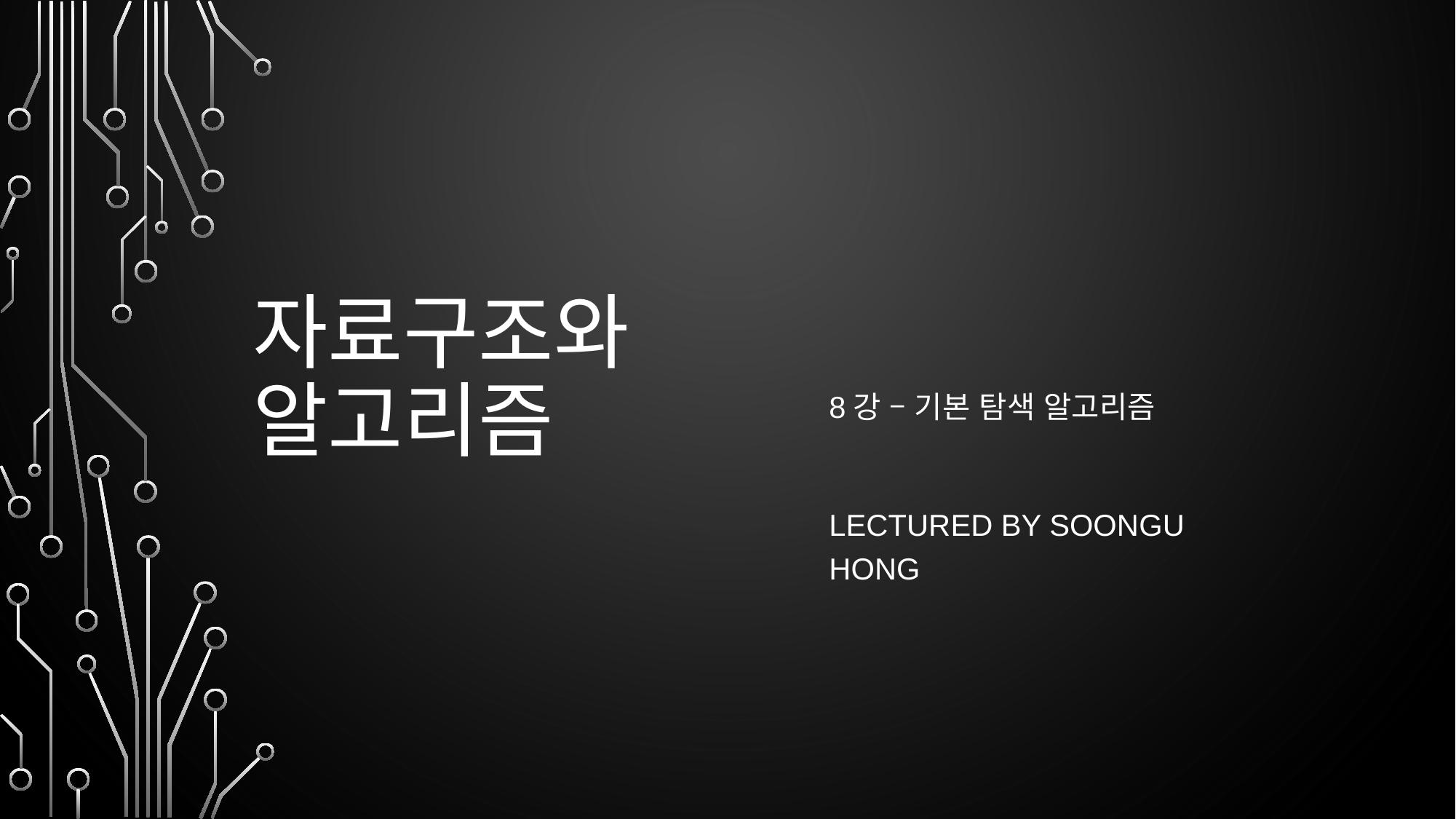

# 자료구조와 알고리즘

8강 – 기본 탐색 알고리즘

Lectured by Soongu Hong